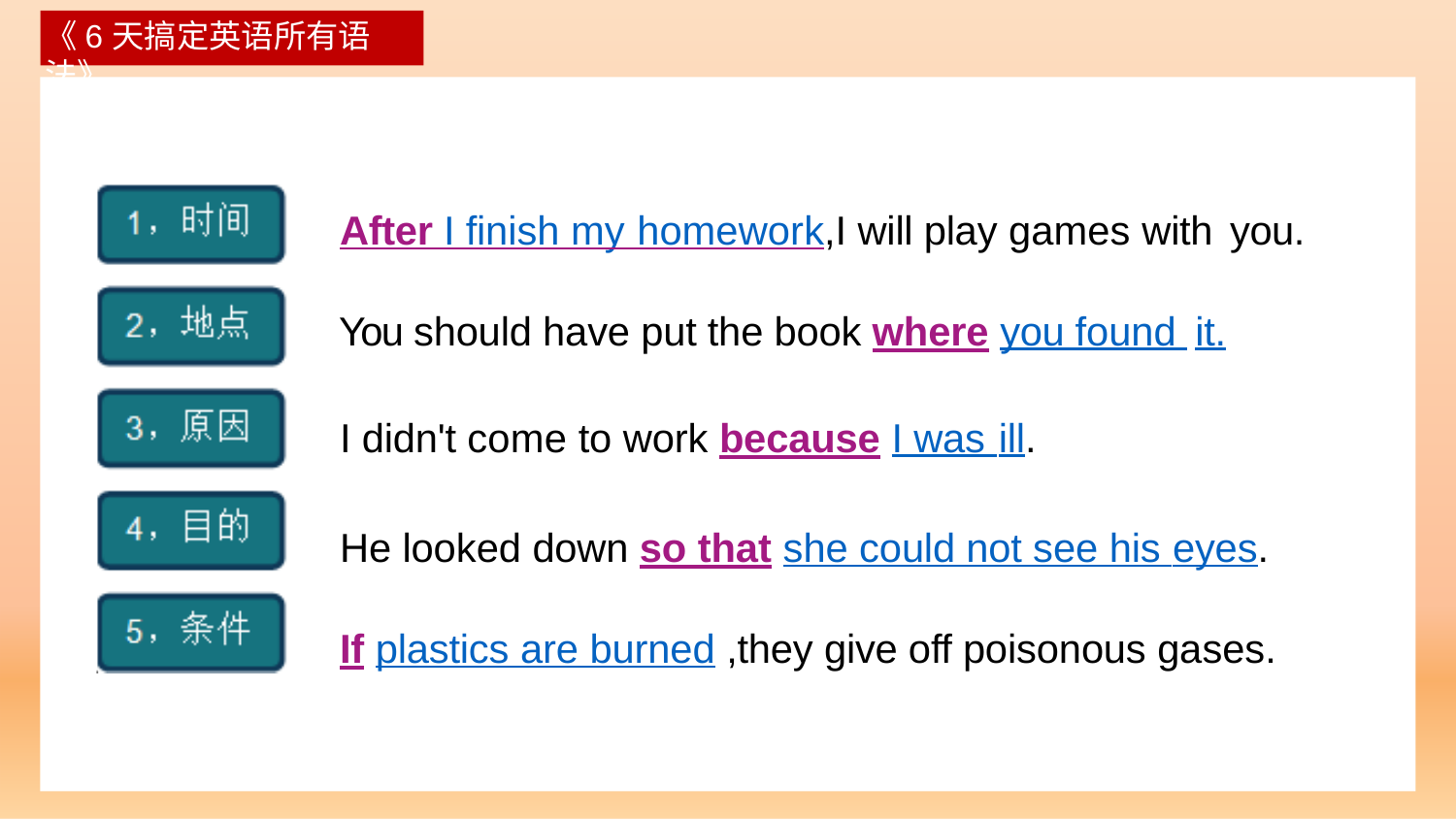

《6天搞定英语所有语法》

# After I finish my homework,I will play games with you.
You should have put the book where you found it.

I didn't come to work because I was ill.

He looked down so that she could not see his eyes.

If plastics are burned ,they give off poisonous gases.